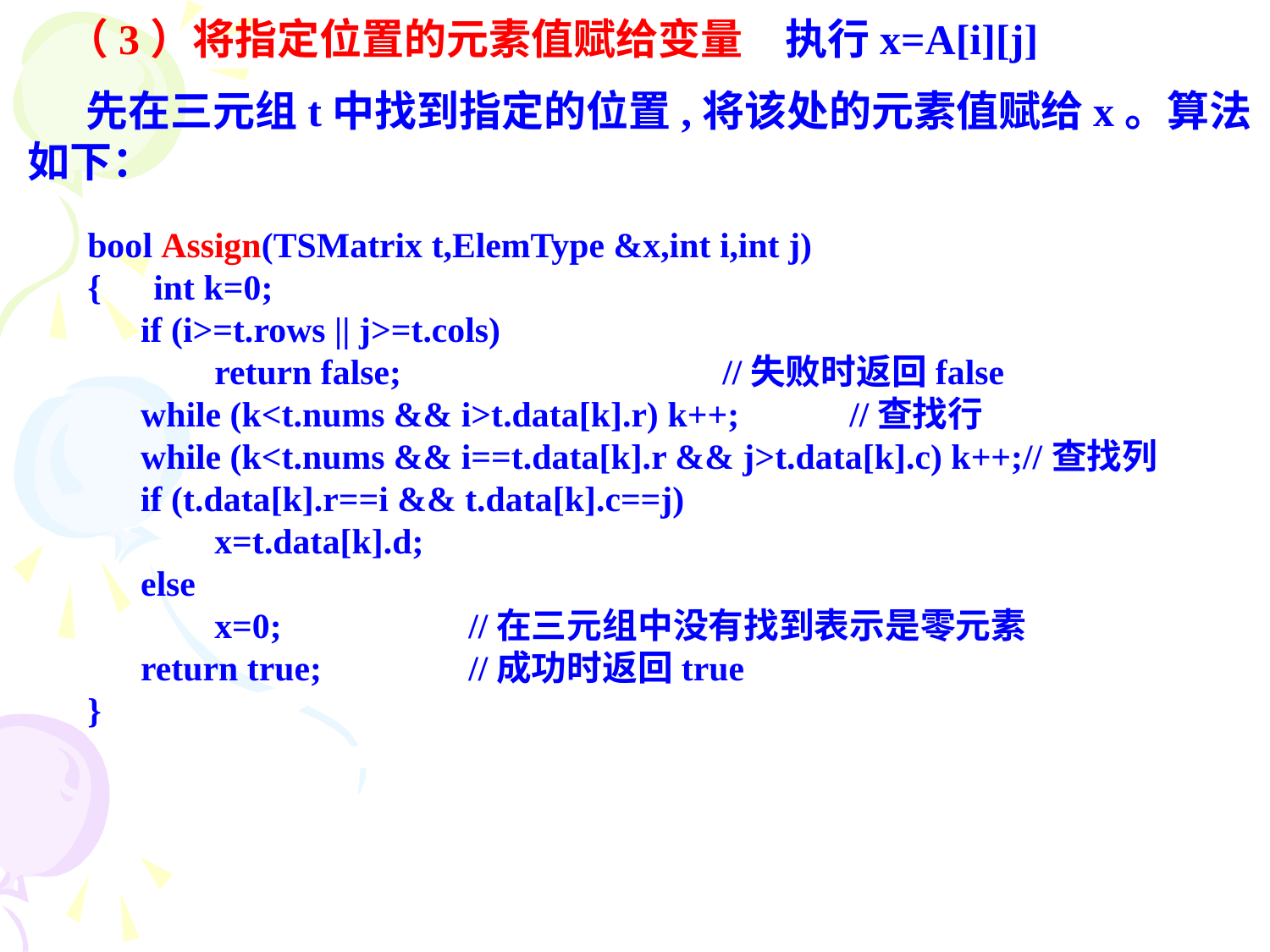

（3）将指定位置的元素值赋给变量　执行x=A[i][j]
     先在三元组t中找到指定的位置,将该处的元素值赋给x。算法如下：
bool Assign(TSMatrix t,ElemType &x,int i,int j)
{　int k=0;
      if (i>=t.rows || j>=t.cols)
	return false;			//失败时返回false
      while (k<t.nums && i>t.data[k].r) k++;	//查找行
      while (k<t.nums && i==t.data[k].r && j>t.data[k].c) k++;//查找列
      if (t.data[k].r==i && t.data[k].c==j)
	x=t.data[k].d;
      else
	x=0;		//在三元组中没有找到表示是零元素
      return true;		//成功时返回true
}